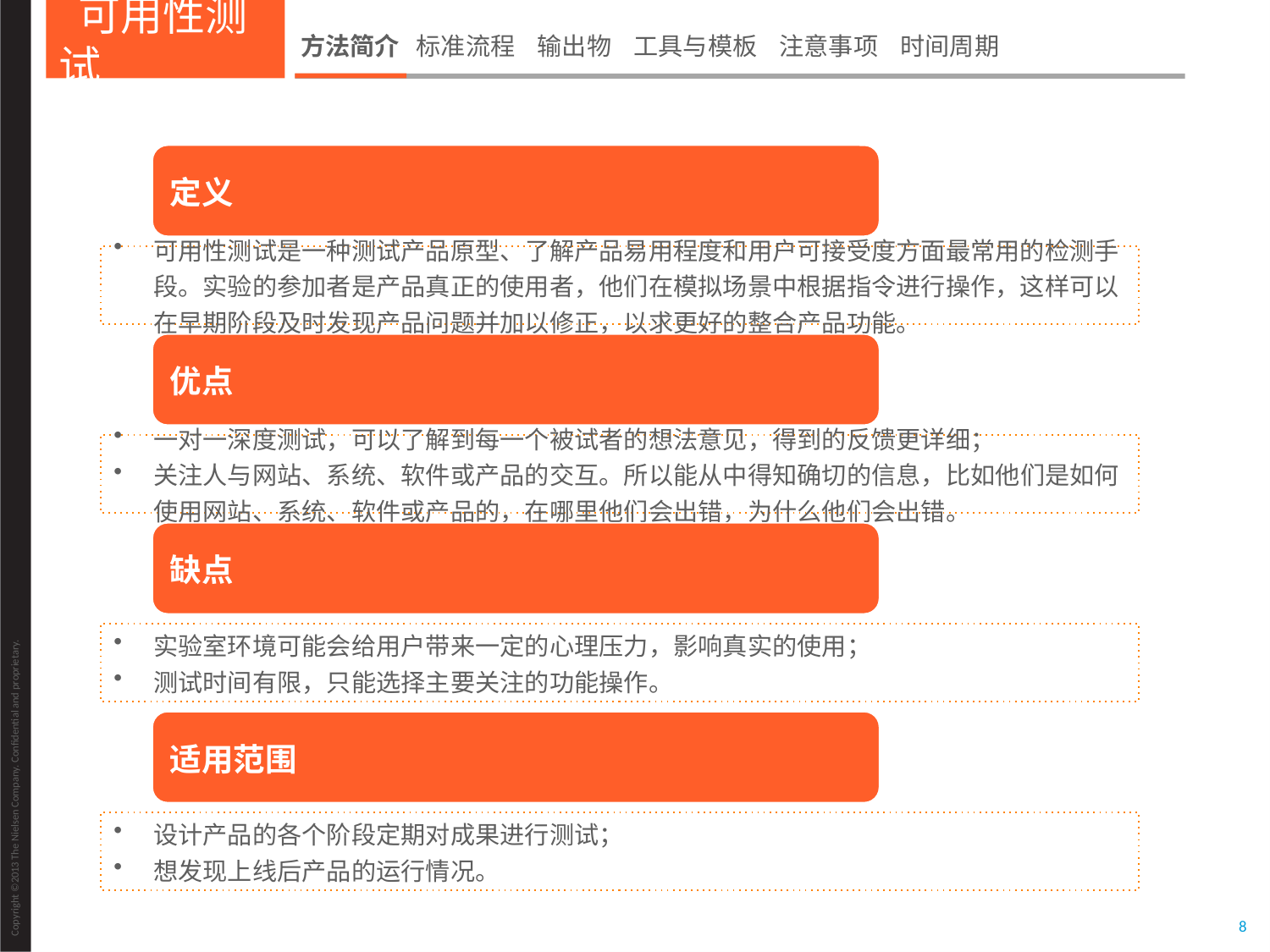

可用性测试
方法简介   标准流程    输出物    工具与模板    注意事项    时间周期

定义
优点
缺点
可用性测试是一种测试产品原型、了解产品易用程度和用户可接受度方面最常用的检测手段。实验的参加者是产品真正的使用者，他们在模拟场景中根据指令进行操作，这样可以在早期阶段及时发现产品问题并加以修正，以求更好的整合产品功能。
一对一深度测试，可以了解到每一个被试者的想法意见，得到的反馈更详细；
实验室环境可能会给用户带来一定的心理压力，影响真实的使用；
关注人与网站、系统、软件或产品的交互。所以能从中得知确切的信息，比如他们是如何使用网站、系统、软件或产品的，在哪里他们会出错，为什么他们会出错。
测试时间有限，只能选择主要关注的功能操作。
适用范围
设计产品的各个阶段定期对成果进行测试；
想发现上线后产品的运行情况。